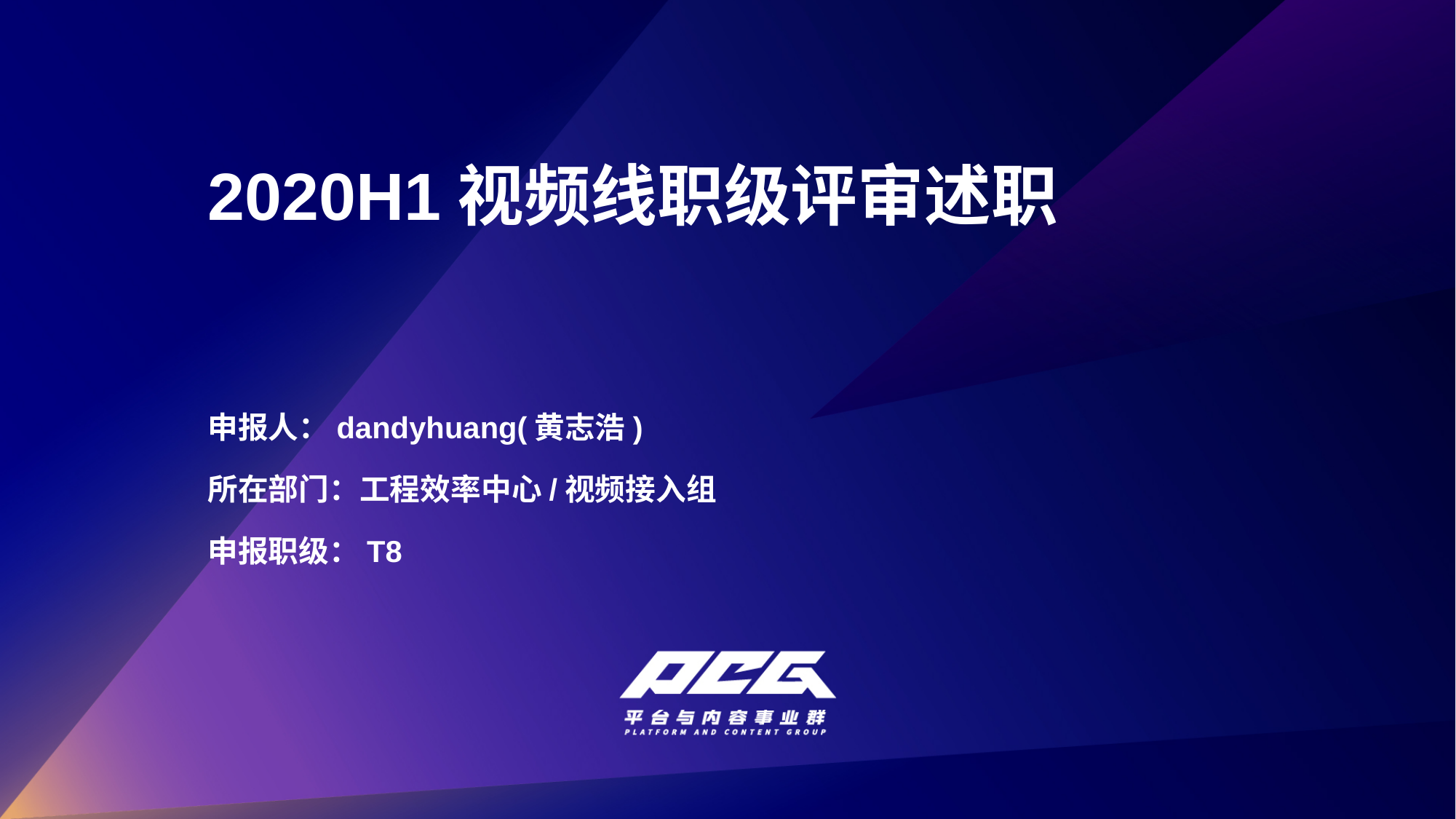

2020H1视频线职级评审述职
申报人：dandyhuang(黄志浩)
所在部门：工程效率中心/视频接入组
申报职级：T8